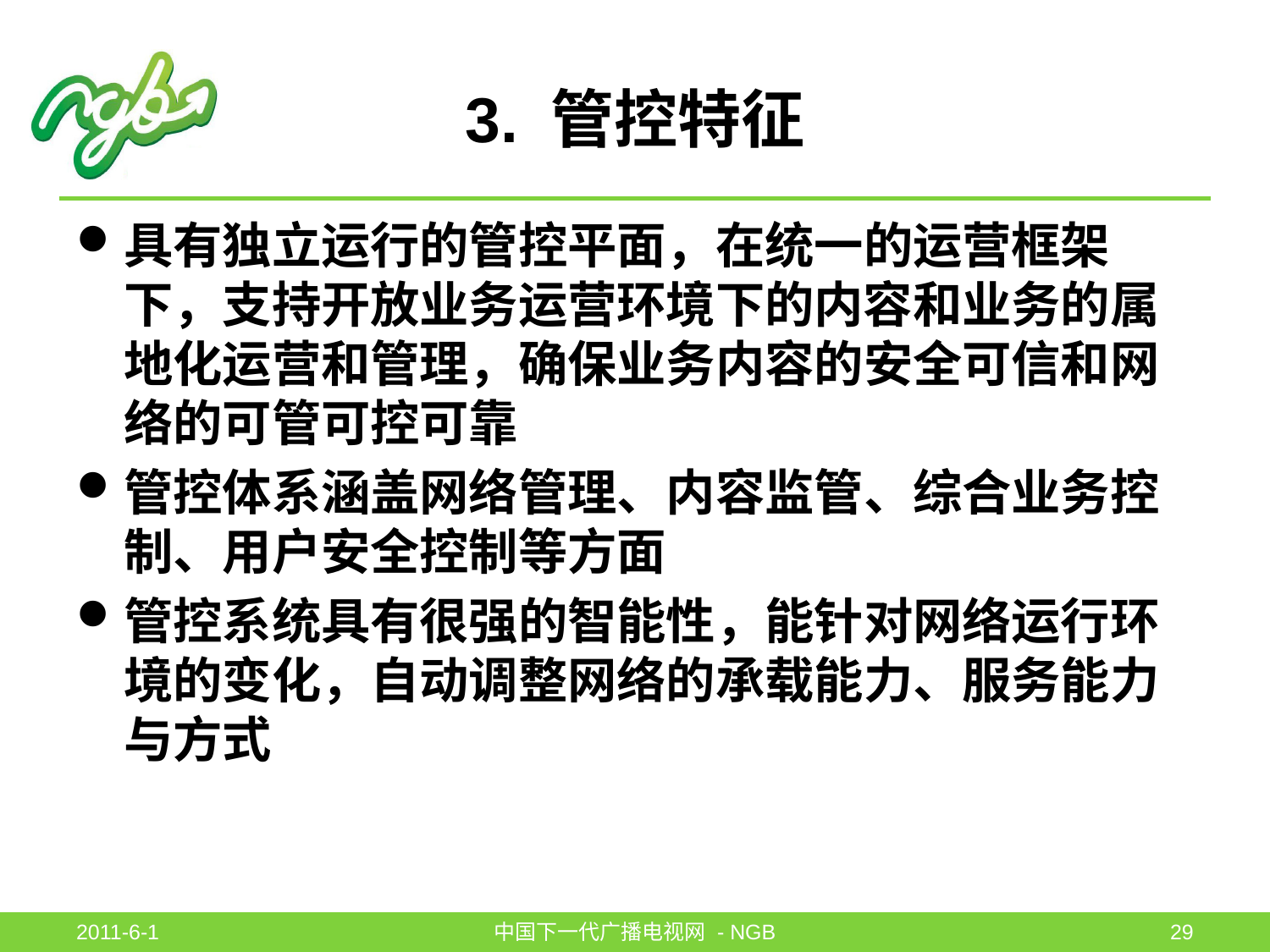

# 3. 管控特征
具有独立运行的管控平面，在统一的运营框架下，支持开放业务运营环境下的内容和业务的属地化运营和管理，确保业务内容的安全可信和网络的可管可控可靠
管控体系涵盖网络管理、内容监管、综合业务控制、用户安全控制等方面
管控系统具有很强的智能性，能针对网络运行环境的变化，自动调整网络的承载能力、服务能力与方式
2011-6-1
中国下一代广播电视网 - NGB
29